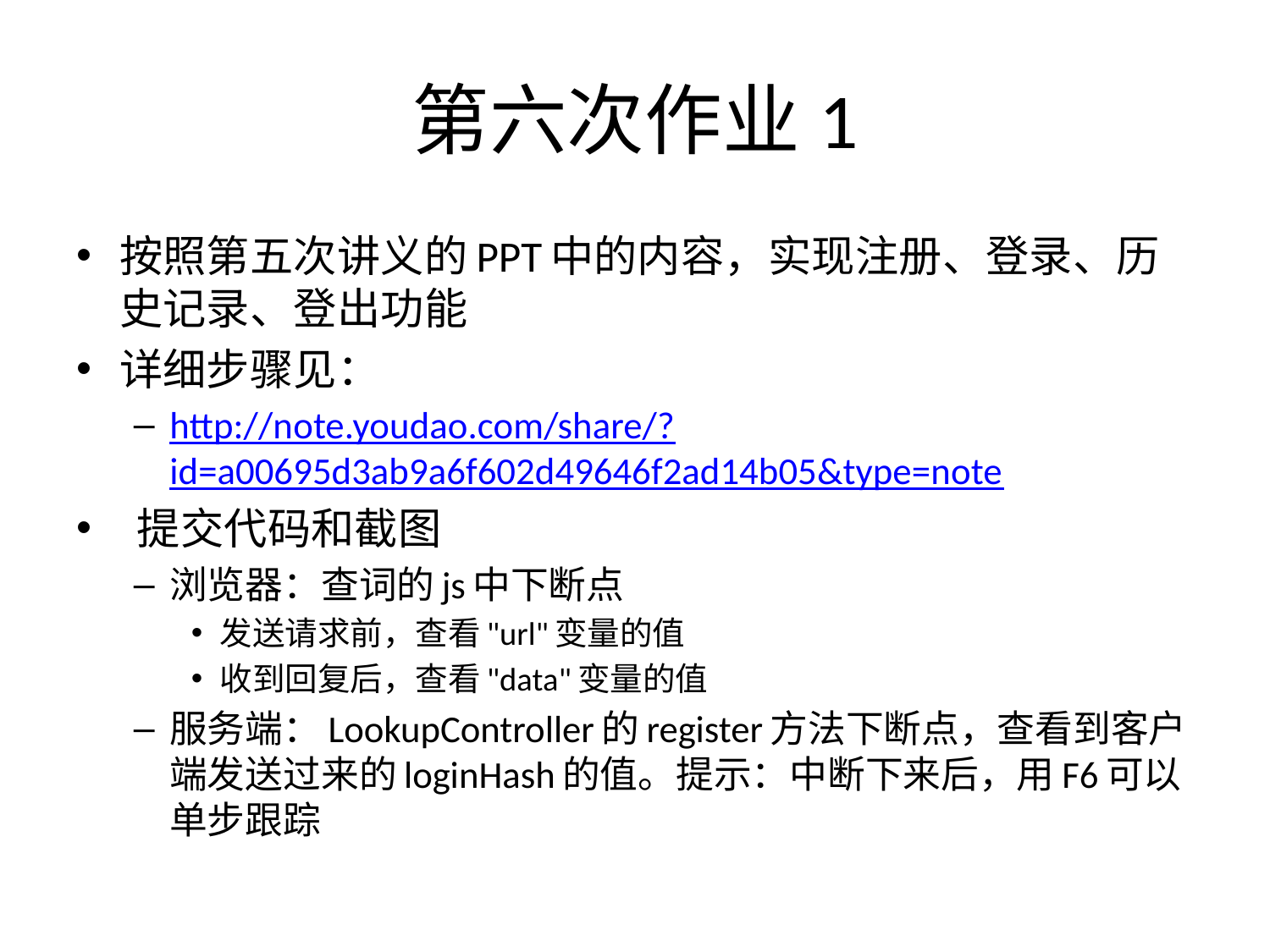

# 第六次作业1
按照第五次讲义的PPT中的内容，实现注册、登录、历史记录、登出功能
详细步骤见：
http://note.youdao.com/share/?id=a00695d3ab9a6f602d49646f2ad14b05&type=note
 提交代码和截图
浏览器：查词的js中下断点
发送请求前，查看"url"变量的值
收到回复后，查看"data"变量的值
服务端：LookupController的register方法下断点，查看到客户端发送过来的loginHash的值。提示：中断下来后，用F6可以单步跟踪